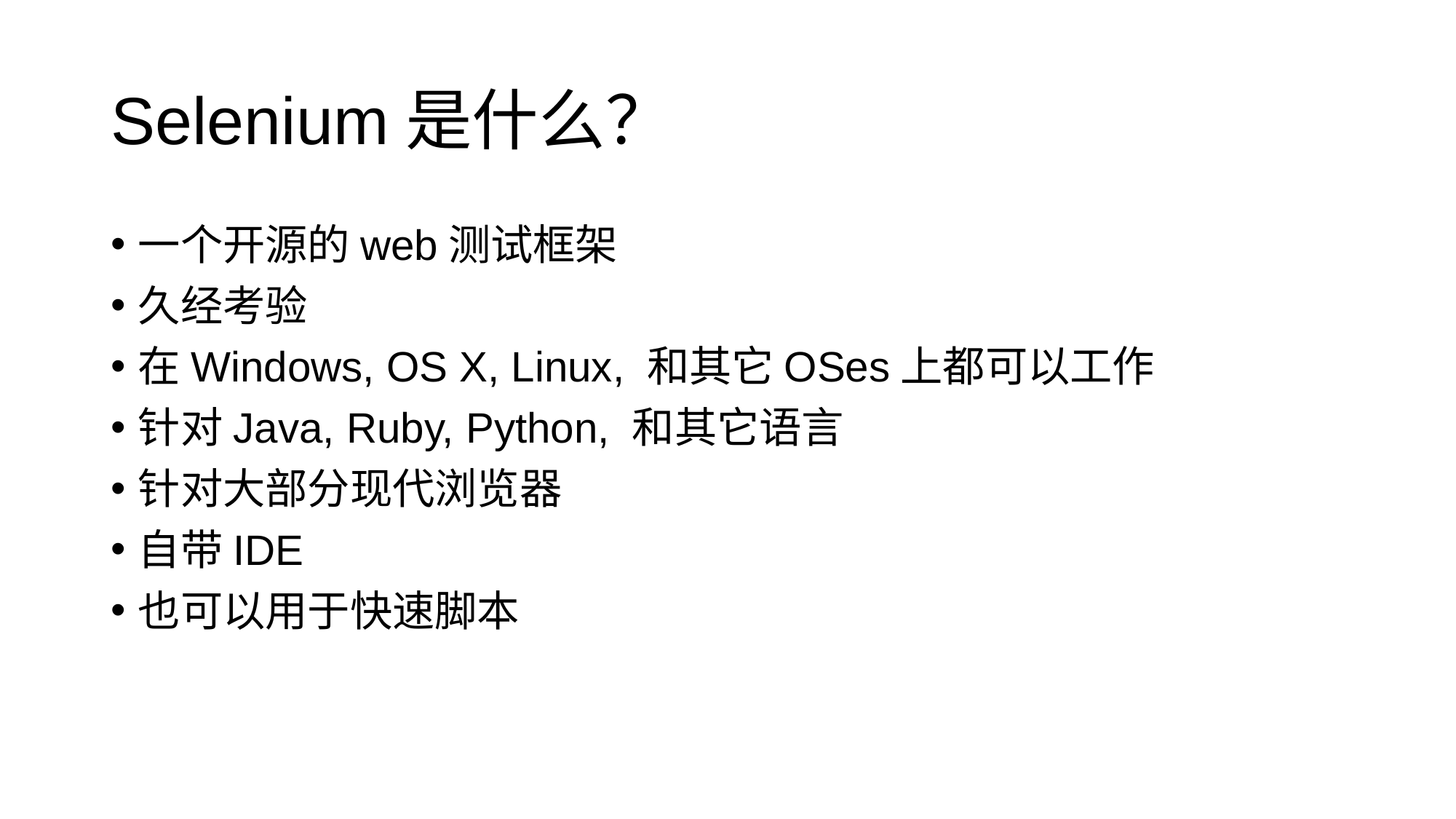

# Selenium是什么？
一个开源的web测试框架
久经考验
在Windows, OS X, Linux, 和其它OSes上都可以工作
针对Java, Ruby, Python, 和其它语言
针对大部分现代浏览器
自带IDE
也可以用于快速脚本